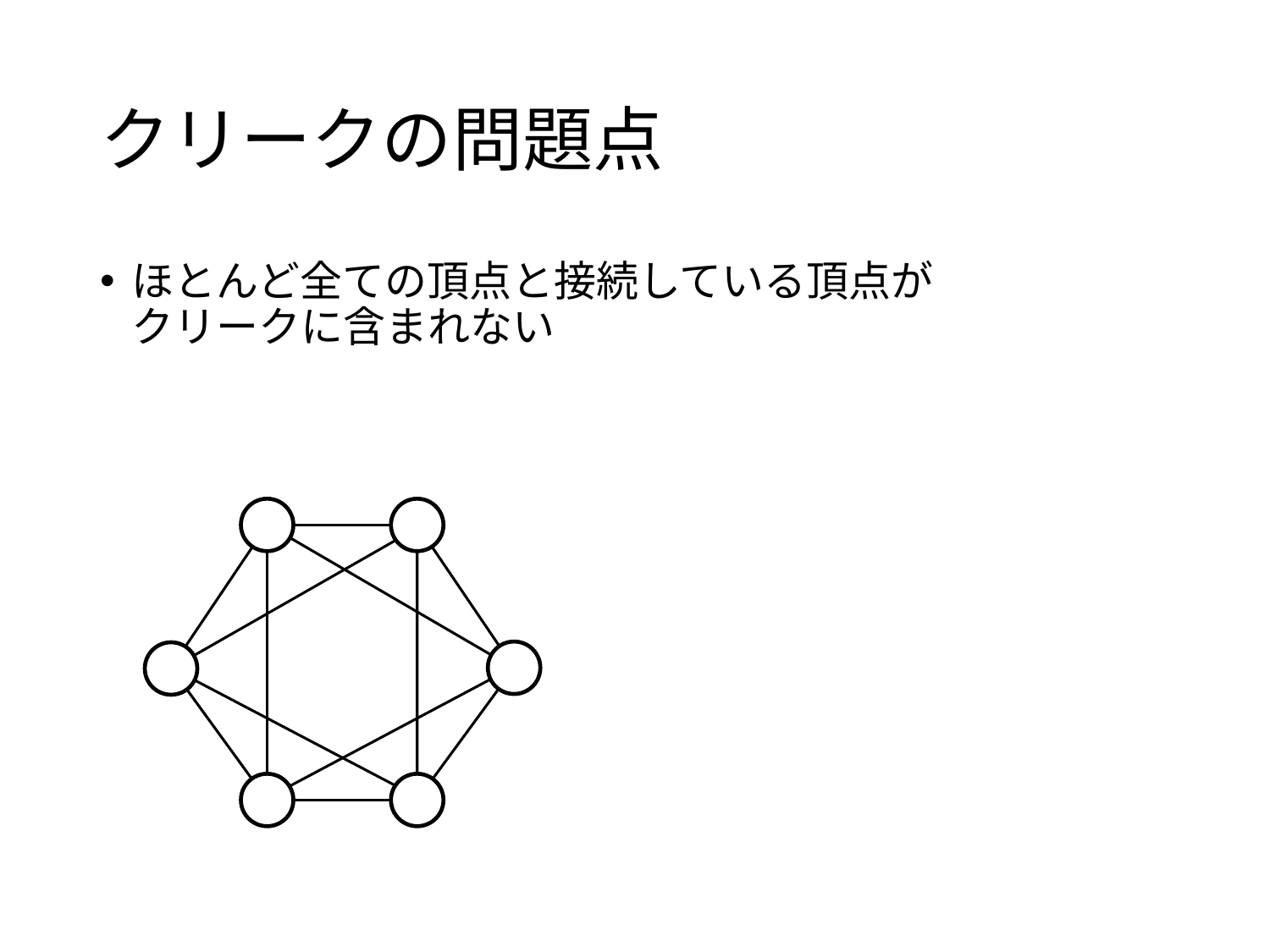

# クリークの問題点
ほとんど全ての頂点と接続している頂点が
クリークに含まれない